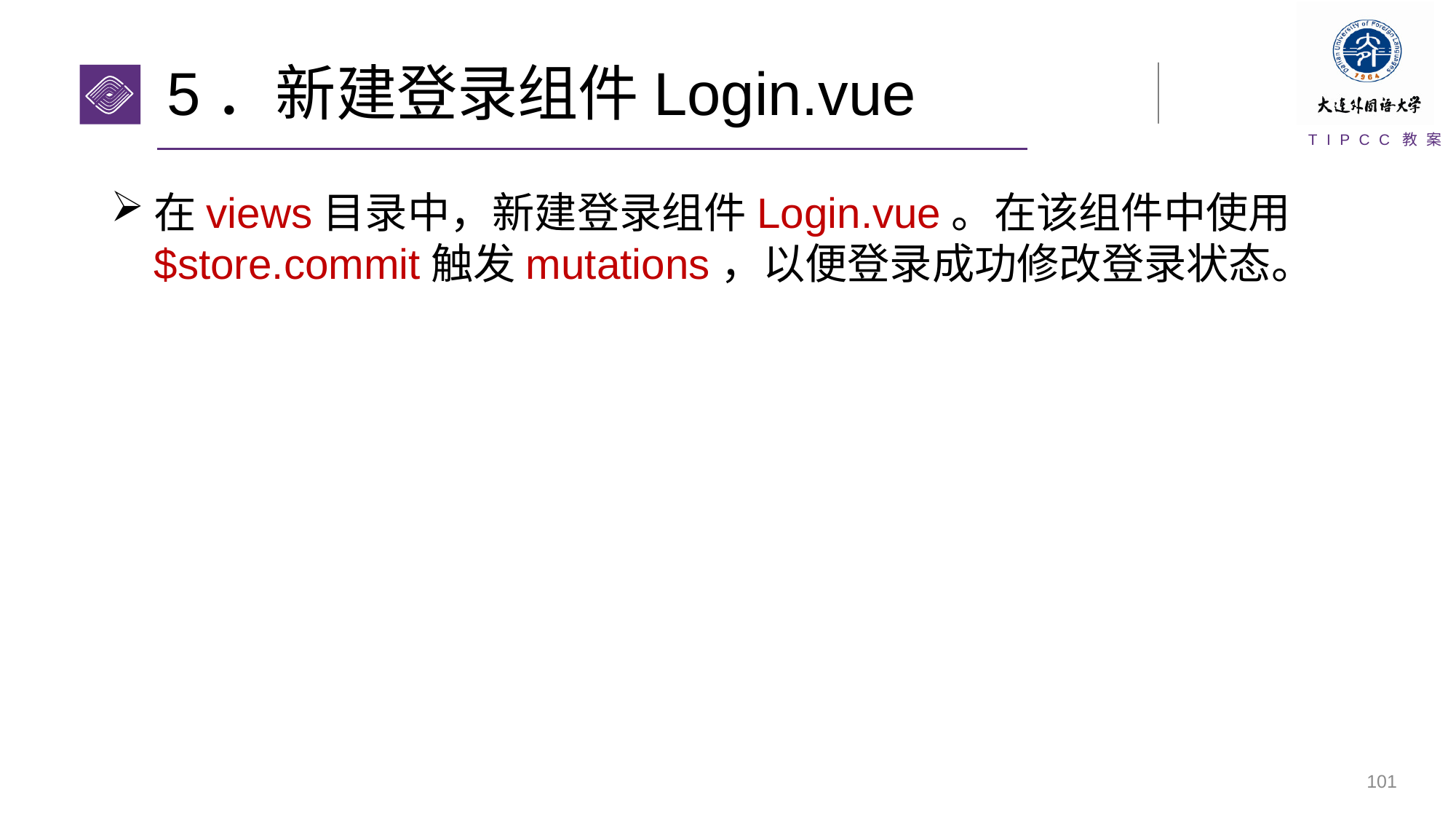

# 5．新建登录组件Login.vue
在views目录中，新建登录组件Login.vue。在该组件中使用$store.commit触发mutations，以便登录成功修改登录状态。
101